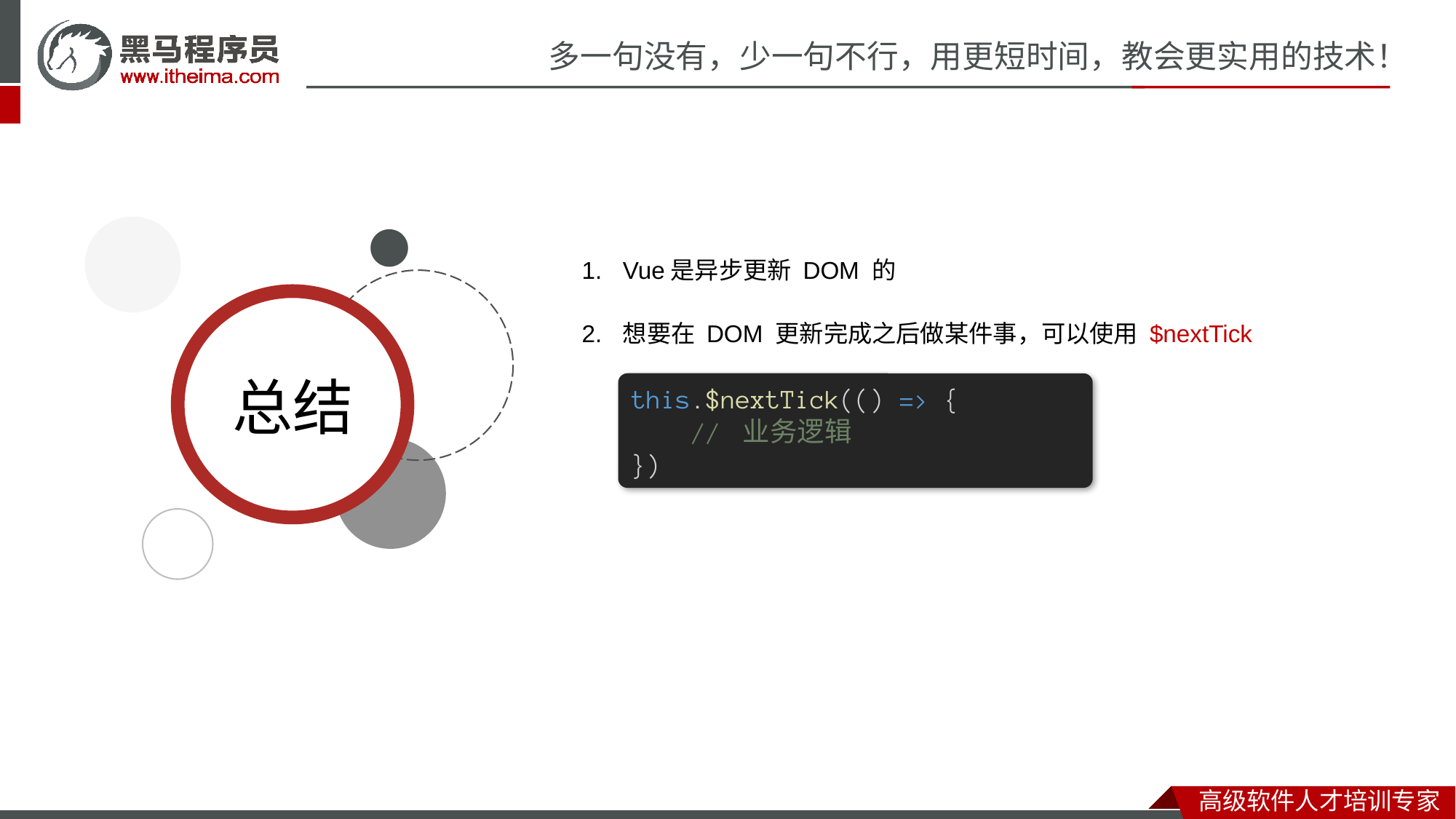

Vue是异步更新 DOM 的
想要在 DOM 更新完成之后做某件事，可以使用 $nextTick
this.$nextTick(() => {
    // 业务逻辑
})